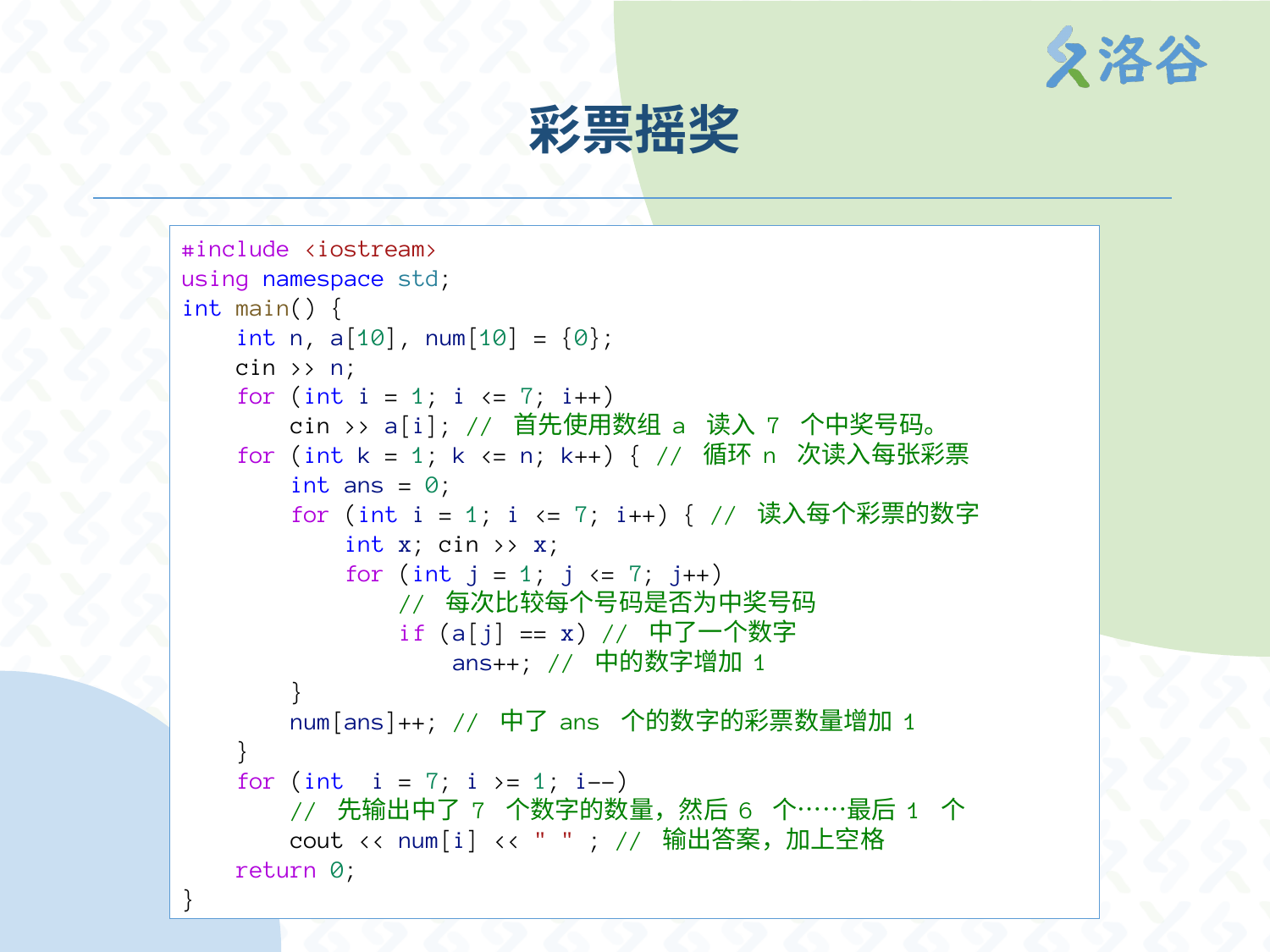

# 彩票摇奖
#include <iostream>
using namespace std;
int main() {
    int n, a[10], num[10] = {0};
    cin >> n;
    for (int i = 1; i <= 7; i++)
        cin >> a[i]; // 首先使用数组 a 读入 7 个中奖号码。
    for (int k = 1; k <= n; k++) { // 循环 n 次读入每张彩票
        int ans = 0;
        for (int i = 1; i <= 7; i++) { // 读入每个彩票的数字
            int x; cin >> x;
            for (int j = 1; j <= 7; j++)
                // 每次比较每个号码是否为中奖号码
                if (a[j] == x) // 中了一个数字
                    ans++; // 中的数字增加 1
        }
        num[ans]++; // 中了 ans 个的数字的彩票数量增加 1
    }
    for (int  i = 7; i >= 1; i--)
        // 先输出中了 7 个数字的数量，然后 6 个……最后 1 个
        cout << num[i] << " " ; // 输出答案，加上空格
    return 0;
}